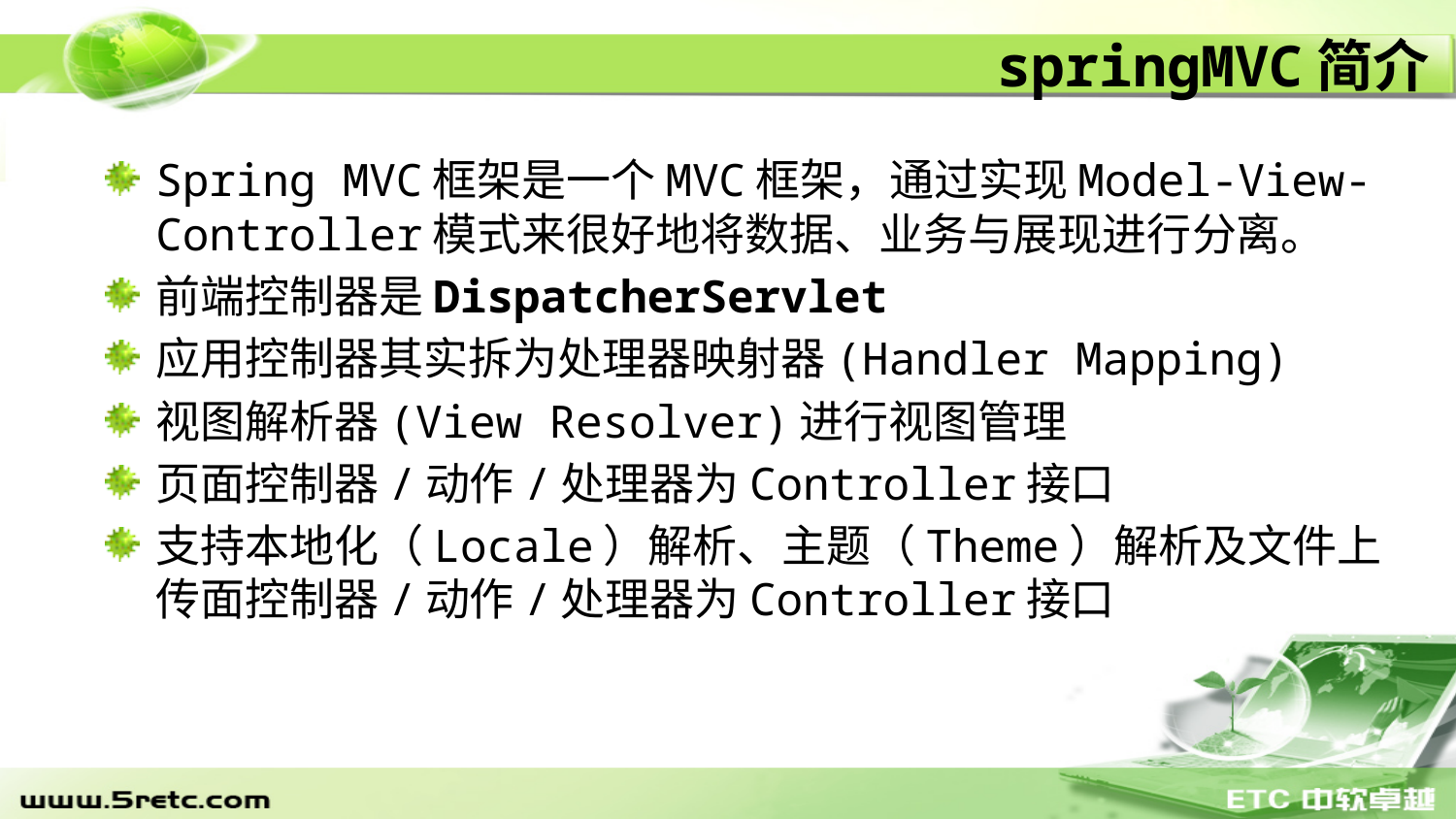

# springMVC简介
Spring MVC框架是一个MVC框架，通过实现Model-View-Controller模式来很好地将数据、业务与展现进行分离。
前端控制器是DispatcherServlet
应用控制器其实拆为处理器映射器(Handler Mapping)
视图解析器(View Resolver)进行视图管理
页面控制器/动作/处理器为Controller接口
支持本地化（Locale）解析、主题（Theme）解析及文件上传面控制器/动作/处理器为Controller接口